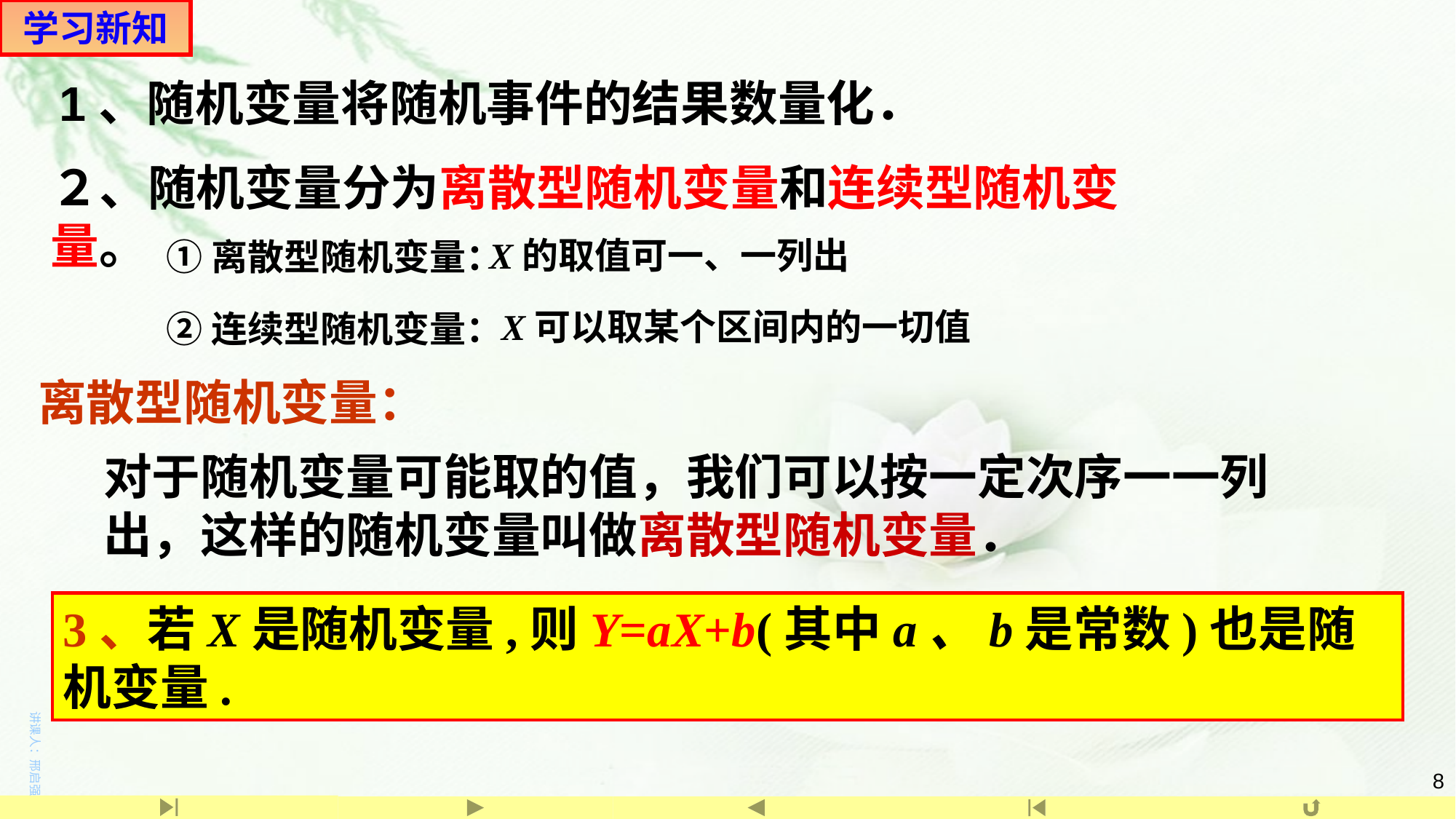

学习新知
 1、随机变量将随机事件的结果数量化．
２、随机变量分为离散型随机变量和连续型随机变量。
X的取值可一、一列出
①离散型随机变量：
X可以取某个区间内的一切值
②连续型随机变量：
离散型随机变量：
对于随机变量可能取的值，我们可以按一定次序一一列出，这样的随机变量叫做离散型随机变量．
3、若X是随机变量,则Y=aX+b(其中a、b是常数)也是随机变量.